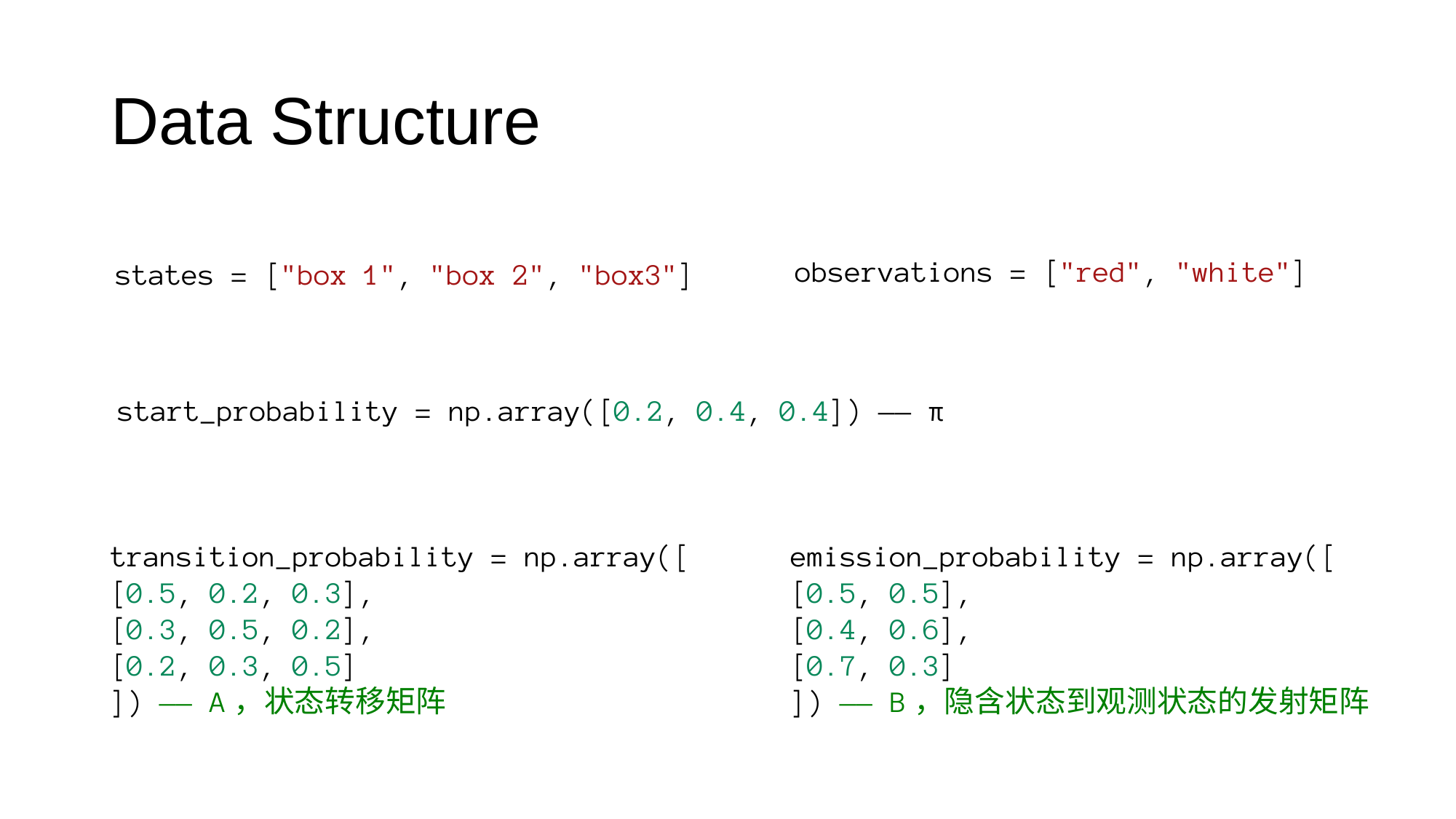

# Data Structure
observations = ["red", "white"]
states = ["box 1", "box 2", "box3"]
start_probability = np.array([0.2, 0.4, 0.4]) —— π
transition_probability = np.array([
[0.5, 0.2, 0.3],
[0.3, 0.5, 0.2],
[0.2, 0.3, 0.5]
]) —— A，状态转移矩阵
emission_probability = np.array([
[0.5, 0.5],
[0.4, 0.6],
[0.7, 0.3]
]) —— B，隐含状态到观测状态的发射矩阵